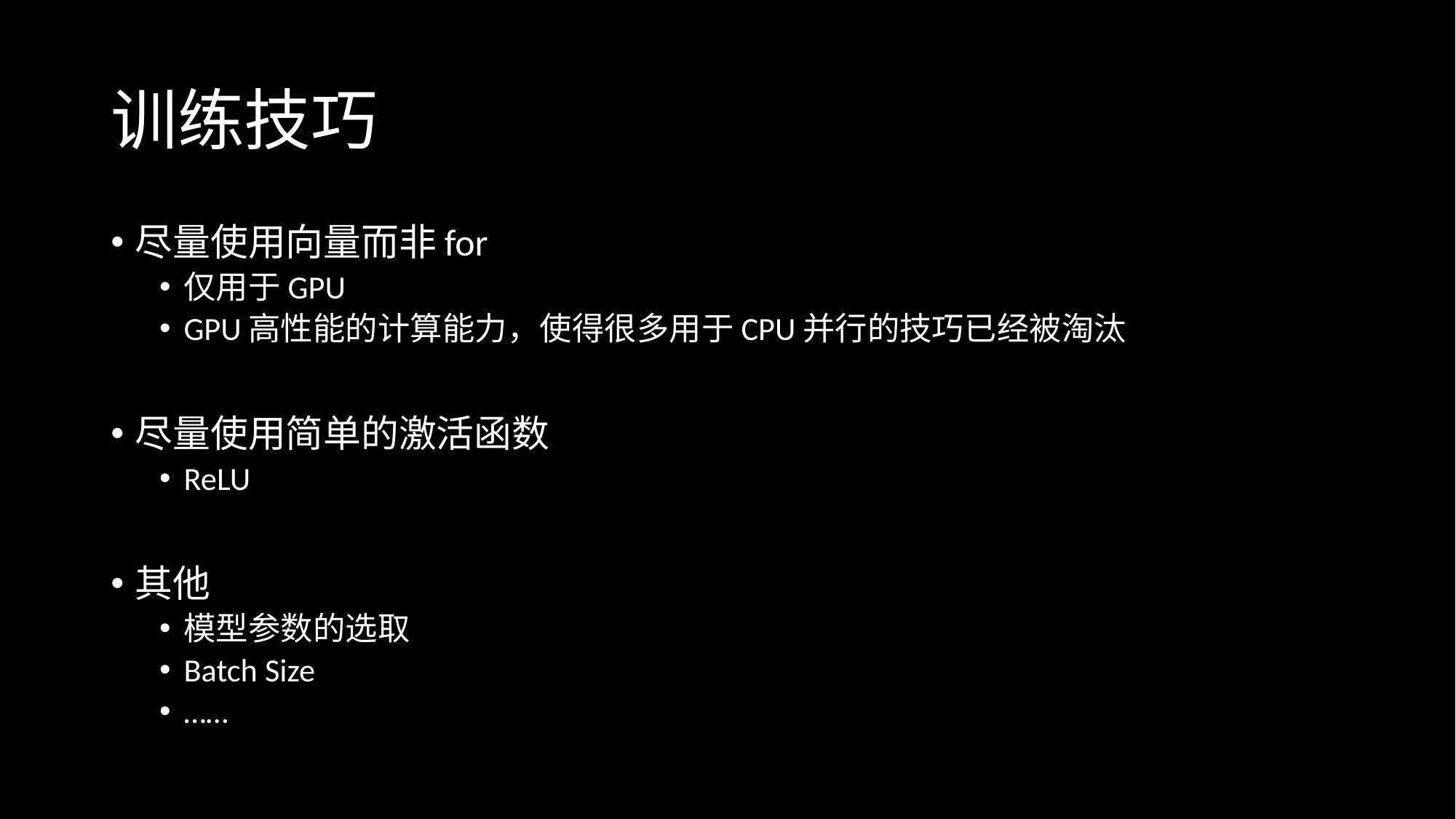

# 训练技巧
尽量使用向量而非for
仅用于GPU
GPU高性能的计算能力，使得很多用于CPU并行的技巧已经被淘汰

尽量使用简单的激活函数
ReLU

其他
模型参数的选取
Batch Size
……